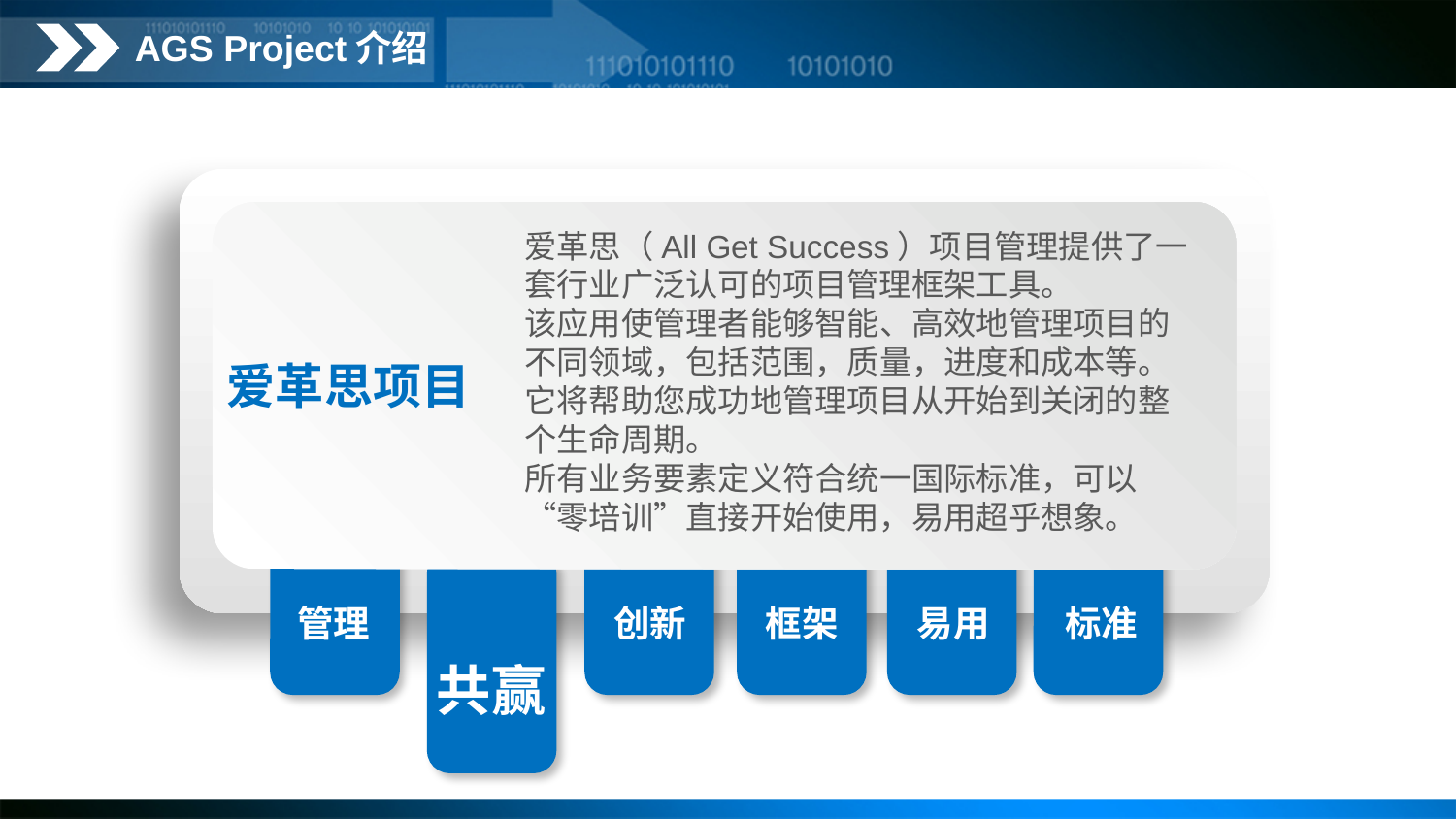

AGS Project介绍

爱革思（All Get Success）项目管理提供了一套行业广泛认可的项目管理框架工具。
该应用使管理者能够智能、高效地管理项目的不同领域，包括范围，质量，进度和成本等。它将帮助您成功地管理项目从开始到关闭的整个生命周期。
所有业务要素定义符合统一国际标准，可以“零培训”直接开始使用，易用超乎想象。
爱革思项目

管理

创新

框架

易用

标准

共赢